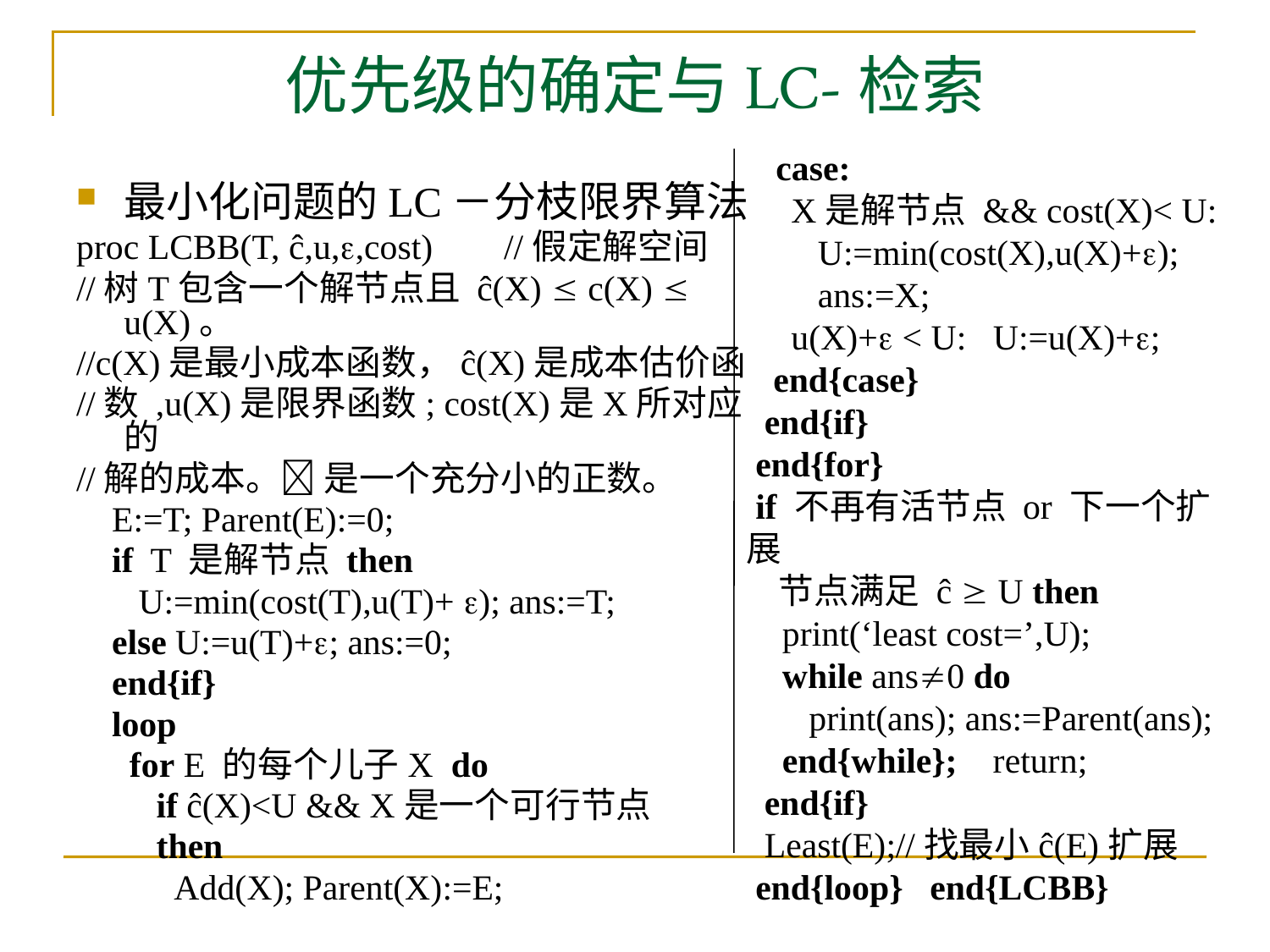

# 优先级的确定与LC-检索
   case:
     X是解节点 && cost(X)< U:
        U:=min(cost(X),u(X)+ε);
        ans:=X;
     u(X)+ε < U:   U:=u(X)+ε;
   end{case}
  end{if}
 end{for}
 if 不再有活节点 or 下一个扩展
   节点满足 ĉ ≥ U then
    print(‘least cost=’,U);
    while ans≠0 do
       print(ans); ans:=Parent(ans);
    end{while};    return;
  end{if}
  Least(E);//找最小ĉ(E)扩展
 end{loop}   end{LCBB}
最小化问题的LC－分枝限界算法
proc LCBB(T, ĉ,u,ε,cost)        //假定解空间
//树T包含一个解节点且 ĉ(X) ≤ c(X) ≤ u(X)。
//c(X)是最小成本函数，ĉ(X)是成本估价函
//数 ,u(X)是限界函数; cost(X)是X所对应的
//解的成本。ε 是一个充分小的正数。
    E:=T; Parent(E):=0;
    if  T 是解节点 then
       U:=min(cost(T),u(T)+ ε); ans:=T;
    else U:=u(T)+ε; ans:=0;
    end{if}
    loop
      for E 的每个儿子X  do
         if ĉ(X)<U && X是一个可行节点
         then
           Add(X); Parent(X):=E;